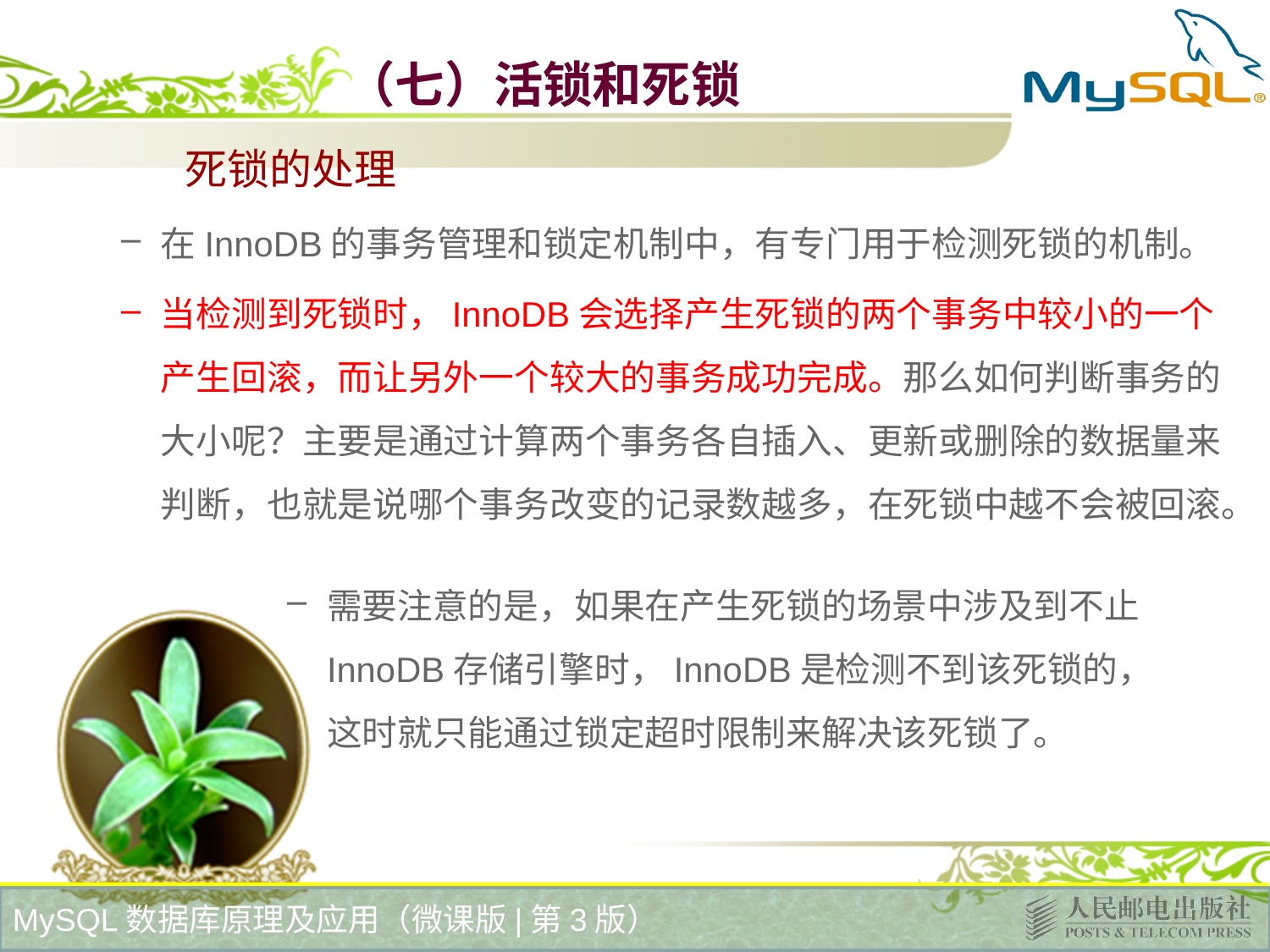

# （七）活锁和死锁
死锁的处理
在InnoDB的事务管理和锁定机制中，有专门用于检测死锁的机制。
当检测到死锁时，InnoDB会选择产生死锁的两个事务中较小的一个产生回滚，而让另外一个较大的事务成功完成。那么如何判断事务的大小呢？主要是通过计算两个事务各自插入、更新或删除的数据量来判断，也就是说哪个事务改变的记录数越多，在死锁中越不会被回滚。
需要注意的是，如果在产生死锁的场景中涉及到不止InnoDB存储引擎时，InnoDB是检测不到该死锁的，这时就只能通过锁定超时限制来解决该死锁了。